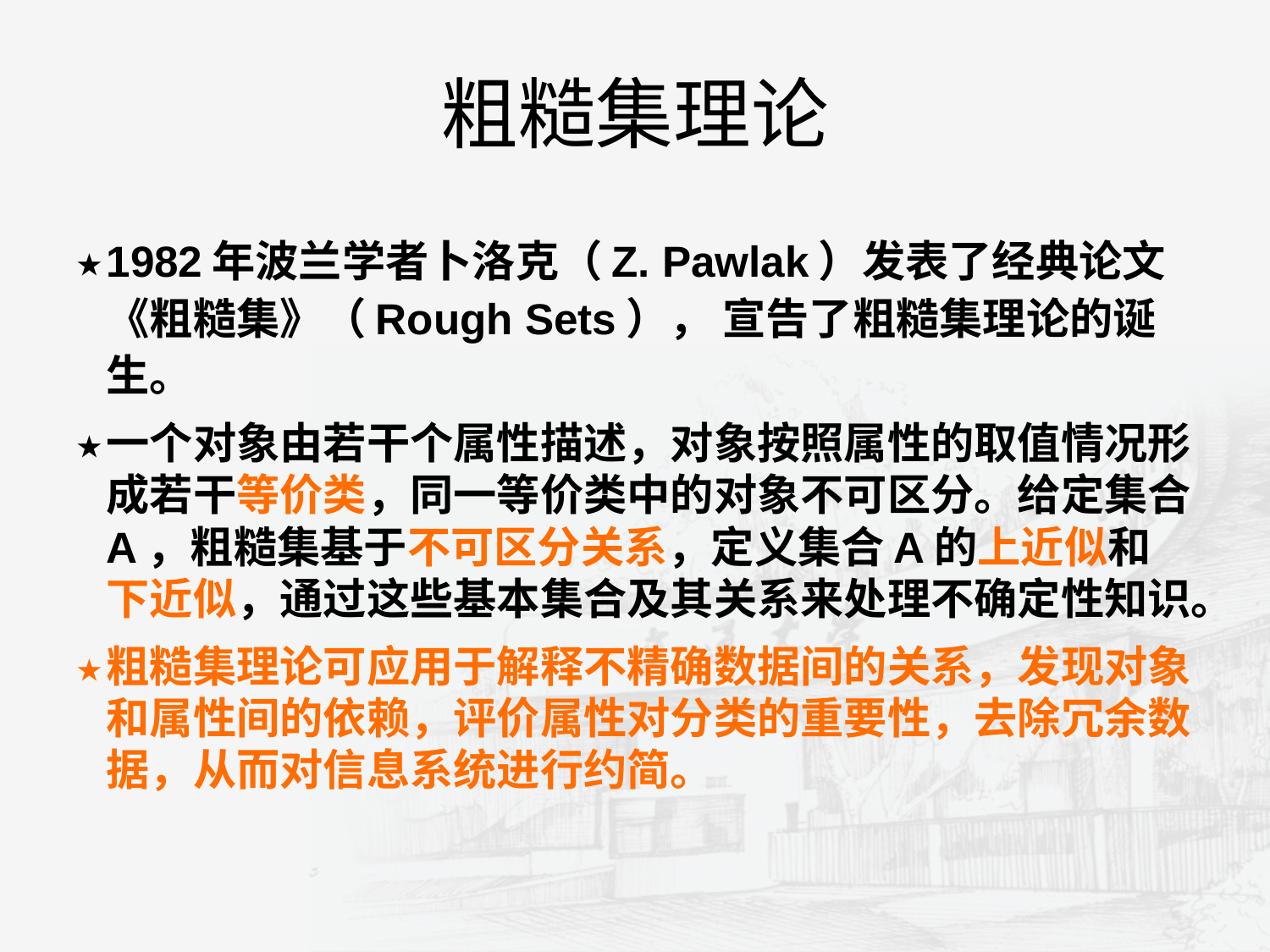

粗糙集理论
1982年波兰学者卜洛克（Z. Pawlak）发表了经典论文《粗糙集》（Rough Sets）， 宣告了粗糙集理论的诞生。
一个对象由若干个属性描述，对象按照属性的取值情况形成若干等价类，同一等价类中的对象不可区分。给定集合A，粗糙集基于不可区分关系，定义集合A的上近似和下近似，通过这些基本集合及其关系来处理不确定性知识。
粗糙集理论可应用于解释不精确数据间的关系，发现对象和属性间的依赖，评价属性对分类的重要性，去除冗余数据，从而对信息系统进行约简。